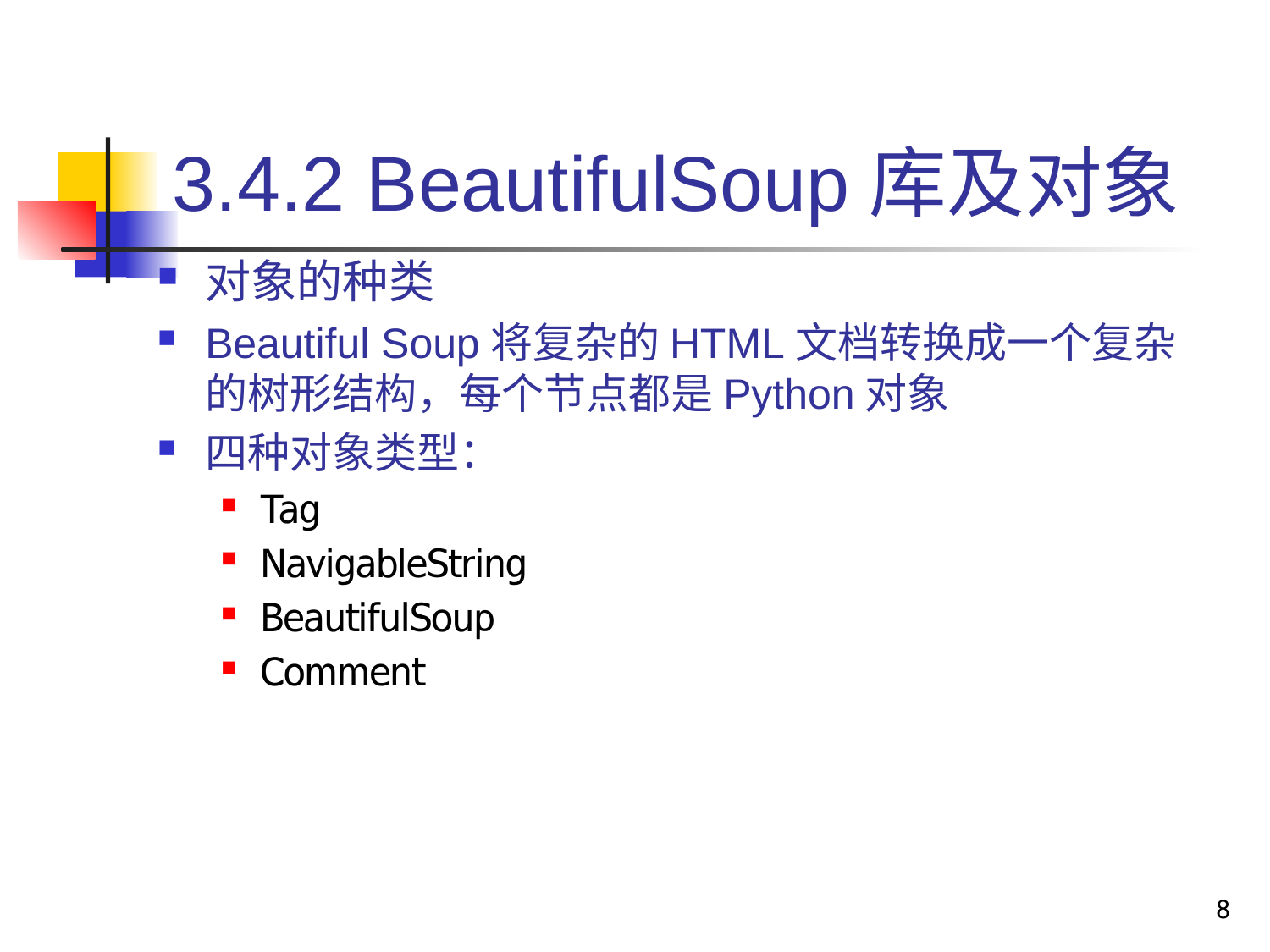

# 3.4.2 BeautifulSoup库及对象
对象的种类
Beautiful Soup将复杂的HTML文档转换成一个复杂的树形结构，每个节点都是Python对象
四种对象类型：
Tag
NavigableString
BeautifulSoup
Comment
8